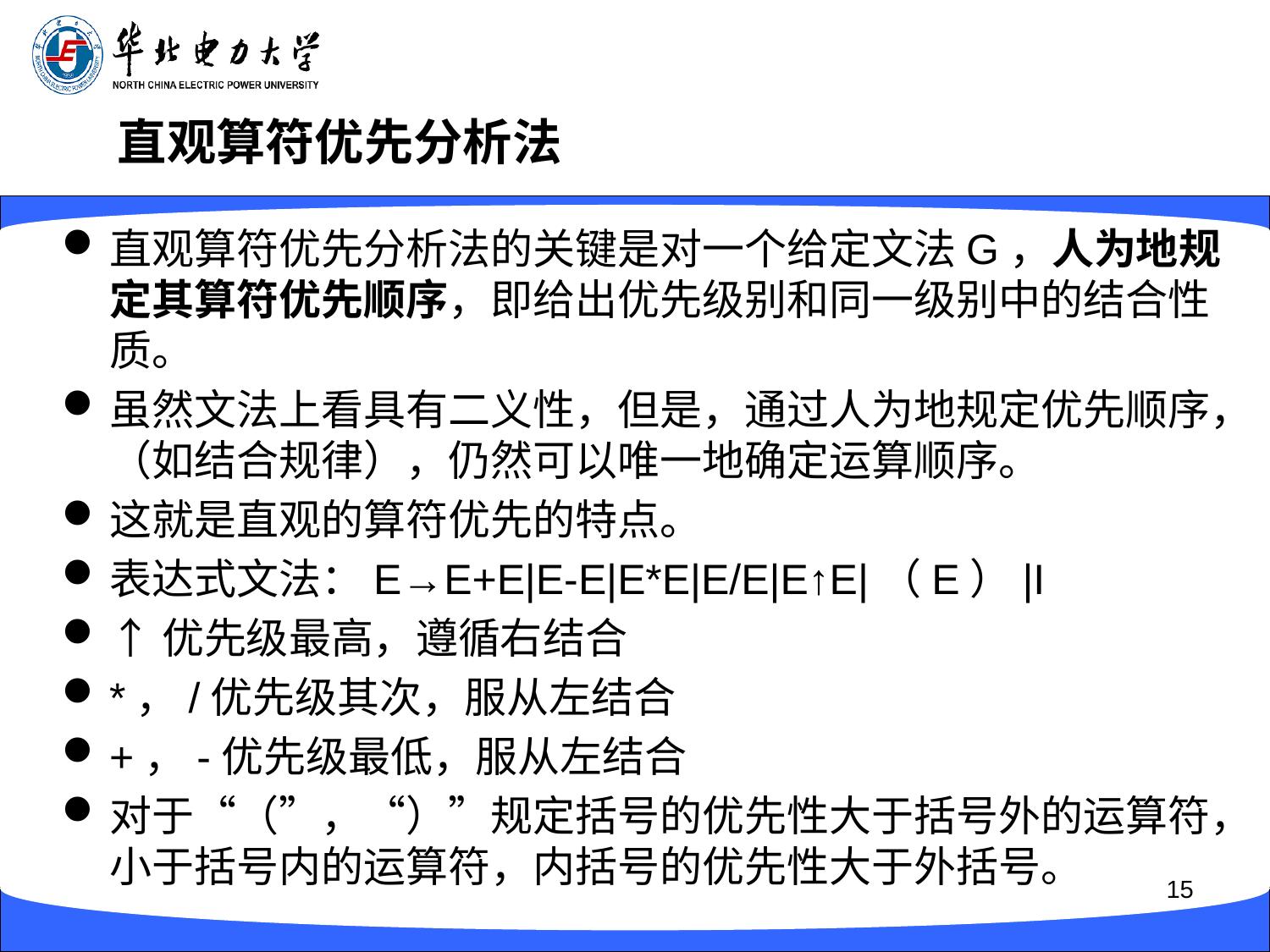

# 直观算符优先分析法
直观算符优先分析法的关键是对一个给定文法G，人为地规定其算符优先顺序，即给出优先级别和同一级别中的结合性质。
虽然文法上看具有二义性，但是，通过人为地规定优先顺序，（如结合规律），仍然可以唯一地确定运算顺序。
这就是直观的算符优先的特点。
表达式文法：E→E+E|E-E|E*E|E/E|E↑E|（E）|I
↑优先级最高，遵循右结合
*，/优先级其次，服从左结合
+，-优先级最低，服从左结合
对于“（”，“）”规定括号的优先性大于括号外的运算符，小于括号内的运算符，内括号的优先性大于外括号。
15